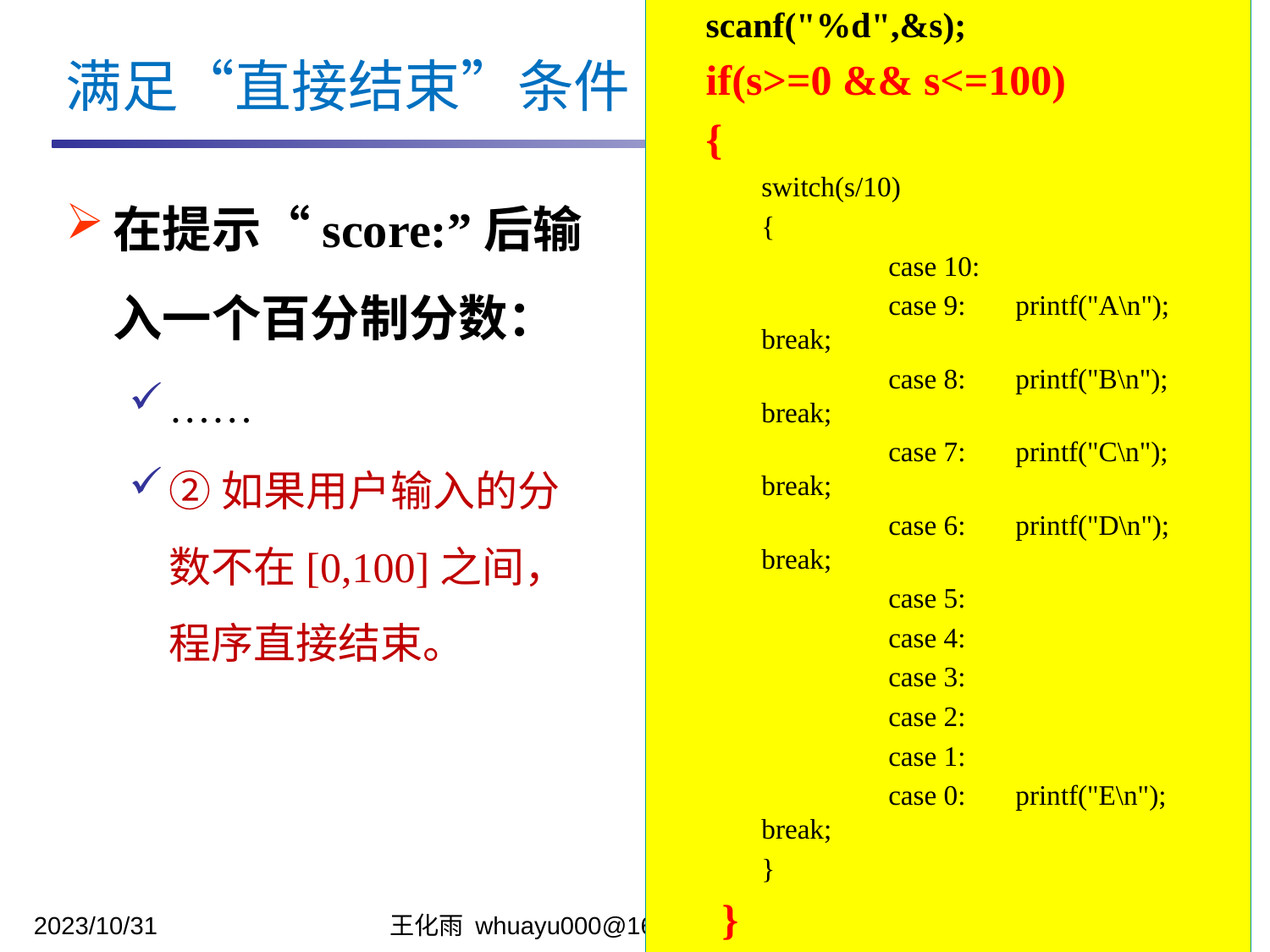

printf("score:");
	scanf("%d",&s);
	if(s>=0 && s<=100)
	{
	switch(s/10)
	{
		case 10:
		case 9: 	printf("A\n"); break;
		case 8: 	printf("B\n"); break;
		case 7: 	printf("C\n"); break;
		case 6: 	printf("D\n"); break;
		case 5:
		case 4:
		case 3:
		case 2:
		case 1:
		case 0: 	printf("E\n"); break;
	}
}
return 0;
满足“直接结束”条件
在提示“score:”后输入一个百分制分数：
……
②如果用户输入的分数不在[0,100]之间，程序直接结束。
2023/10/31
王化雨 whuayu000@163.com 13306442222
8/43